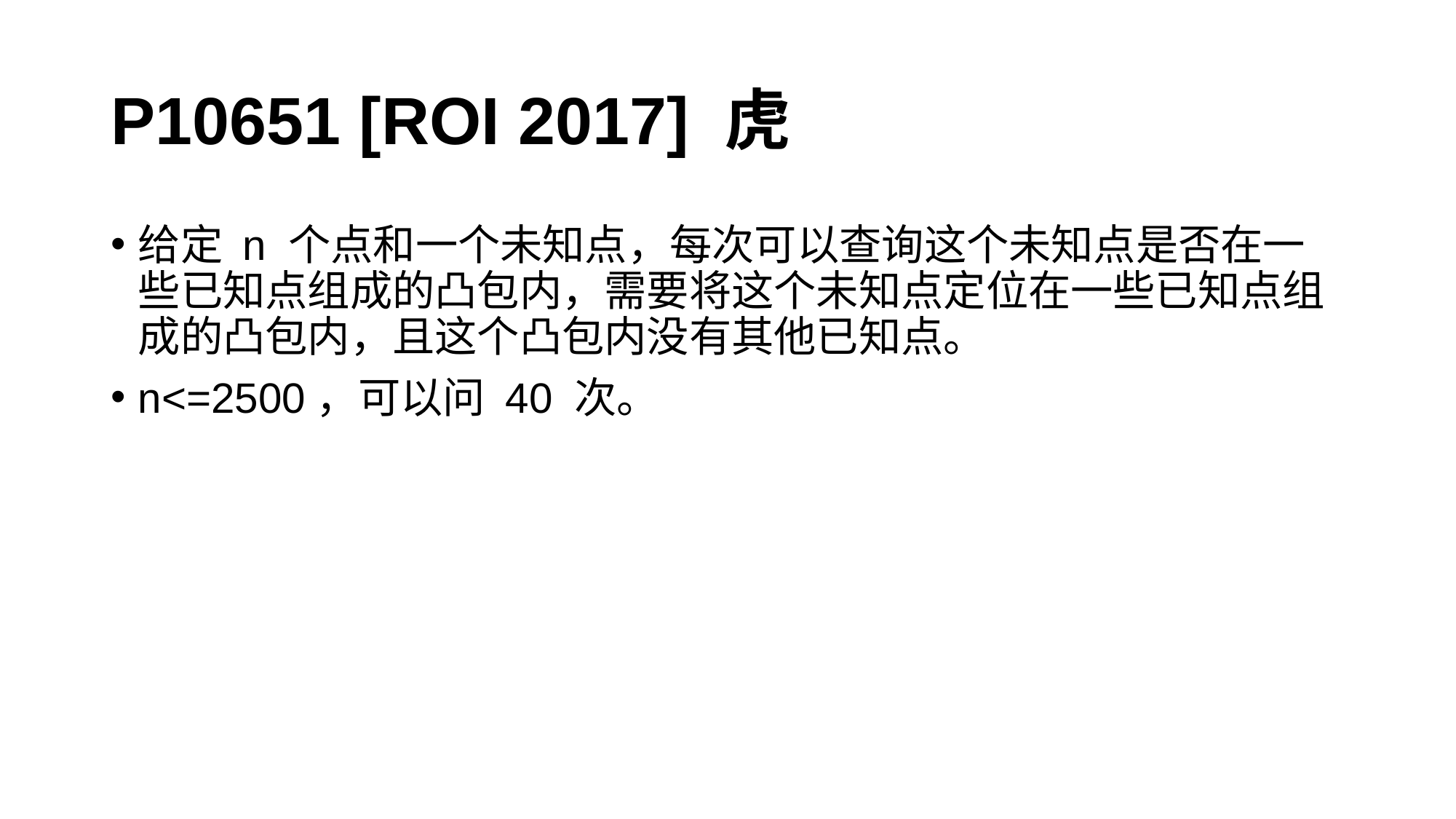

# P10651 [ROI 2017] 虎
给定 n 个点和一个未知点，每次可以查询这个未知点是否在一些已知点组成的凸包内，需要将这个未知点定位在一些已知点组成的凸包内，且这个凸包内没有其他已知点。
n<=2500，可以问 40 次。